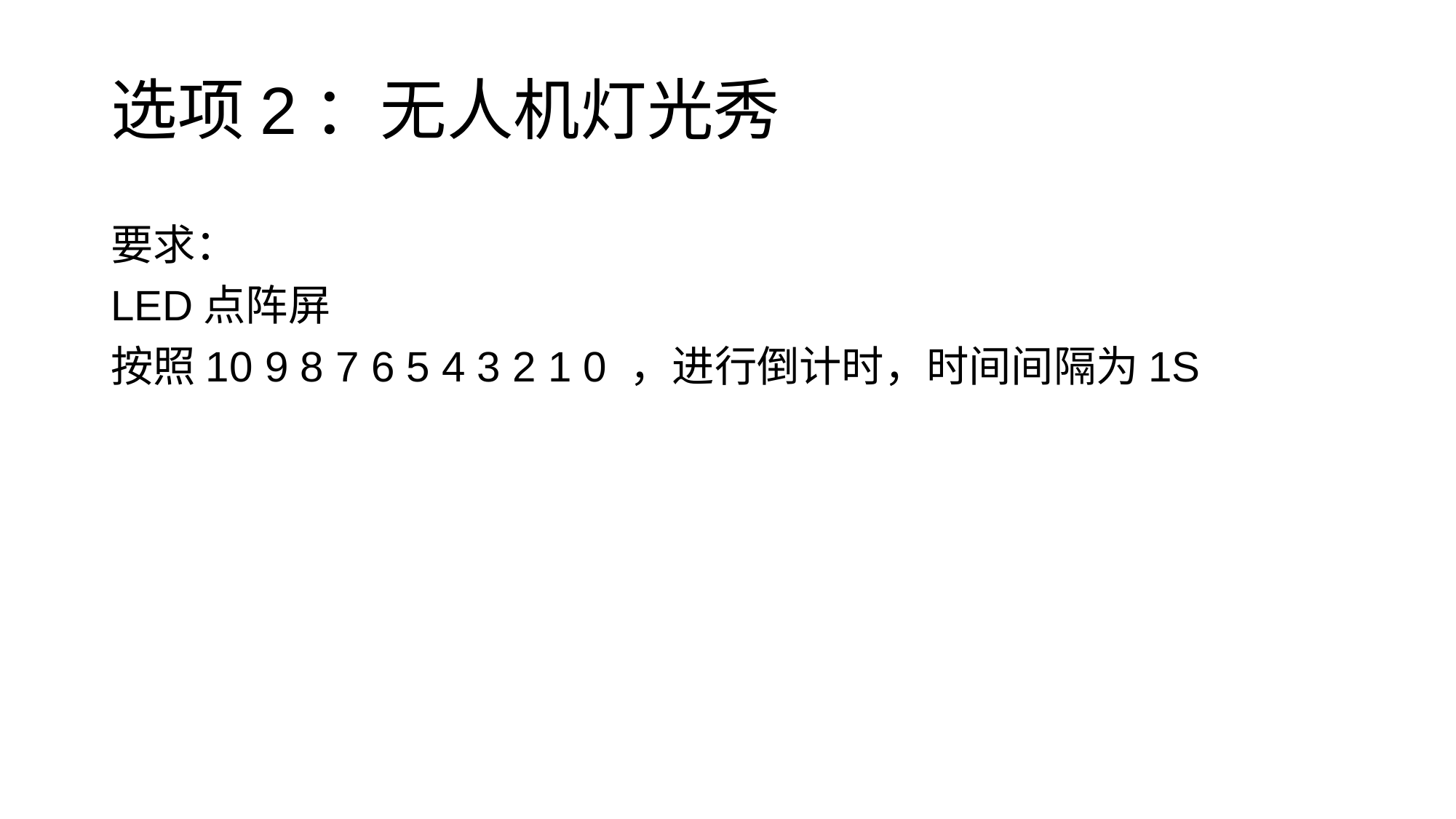

# 选项2：无人机灯光秀
要求：
LED点阵屏
按照10 9 8 7 6 5 4 3 2 1 0 ，进行倒计时，时间间隔为1S